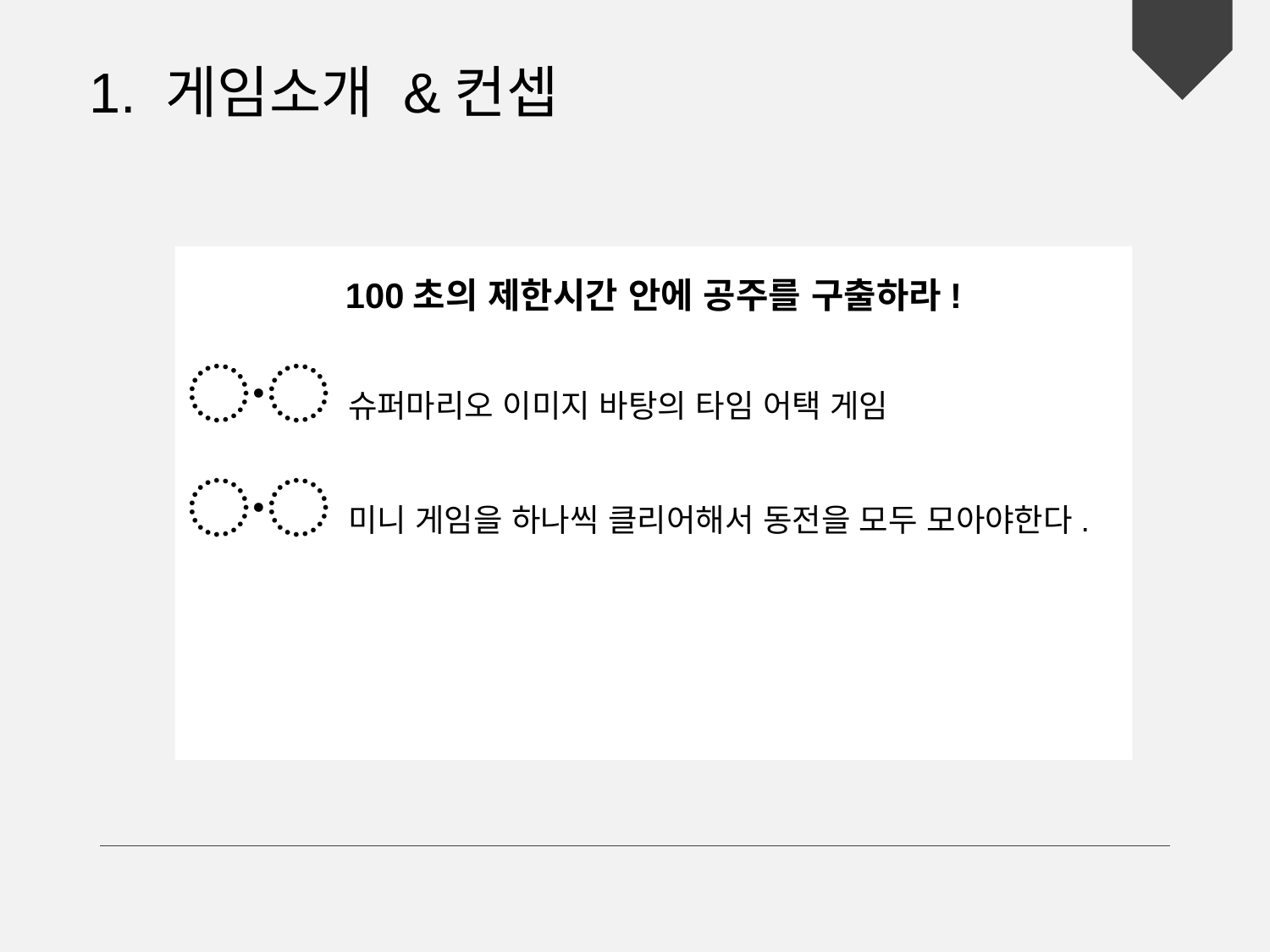

1. 게임소개 &컨셉
100초의 제한시간 안에 공주를 구출하라!
〮 슈퍼마리오 이미지 바탕의 타임 어택 게임
〮 미니 게임을 하나씩 클리어해서 동전을 모두 모아야한다.